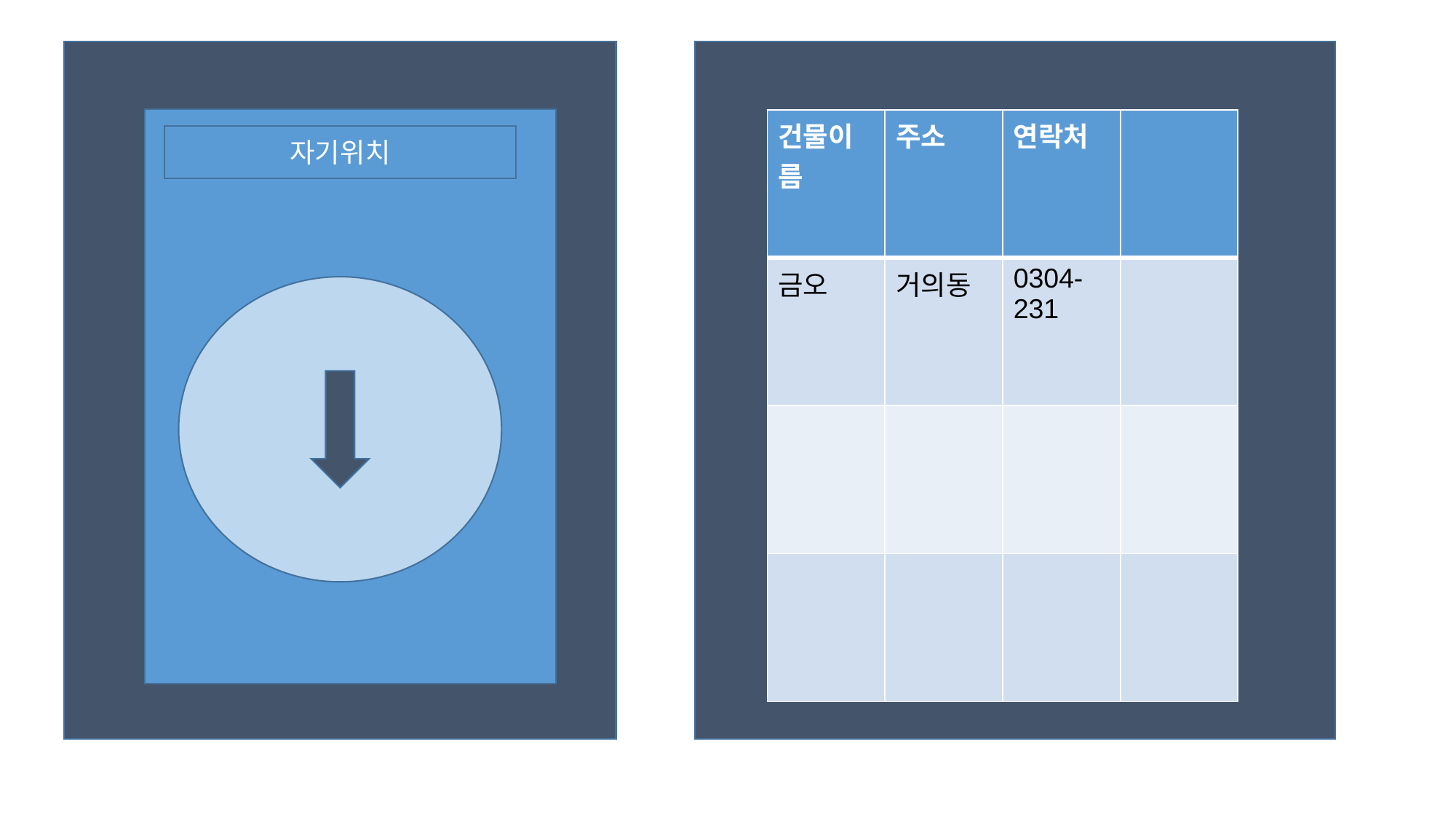

| 건물이름 | 주소 | 연락처 |  |
| --- | --- | --- | --- |
| 금오 | 거의동 | 0304-231 |  |
|  |  |  |  |
|  |  |  |  |
자기위치